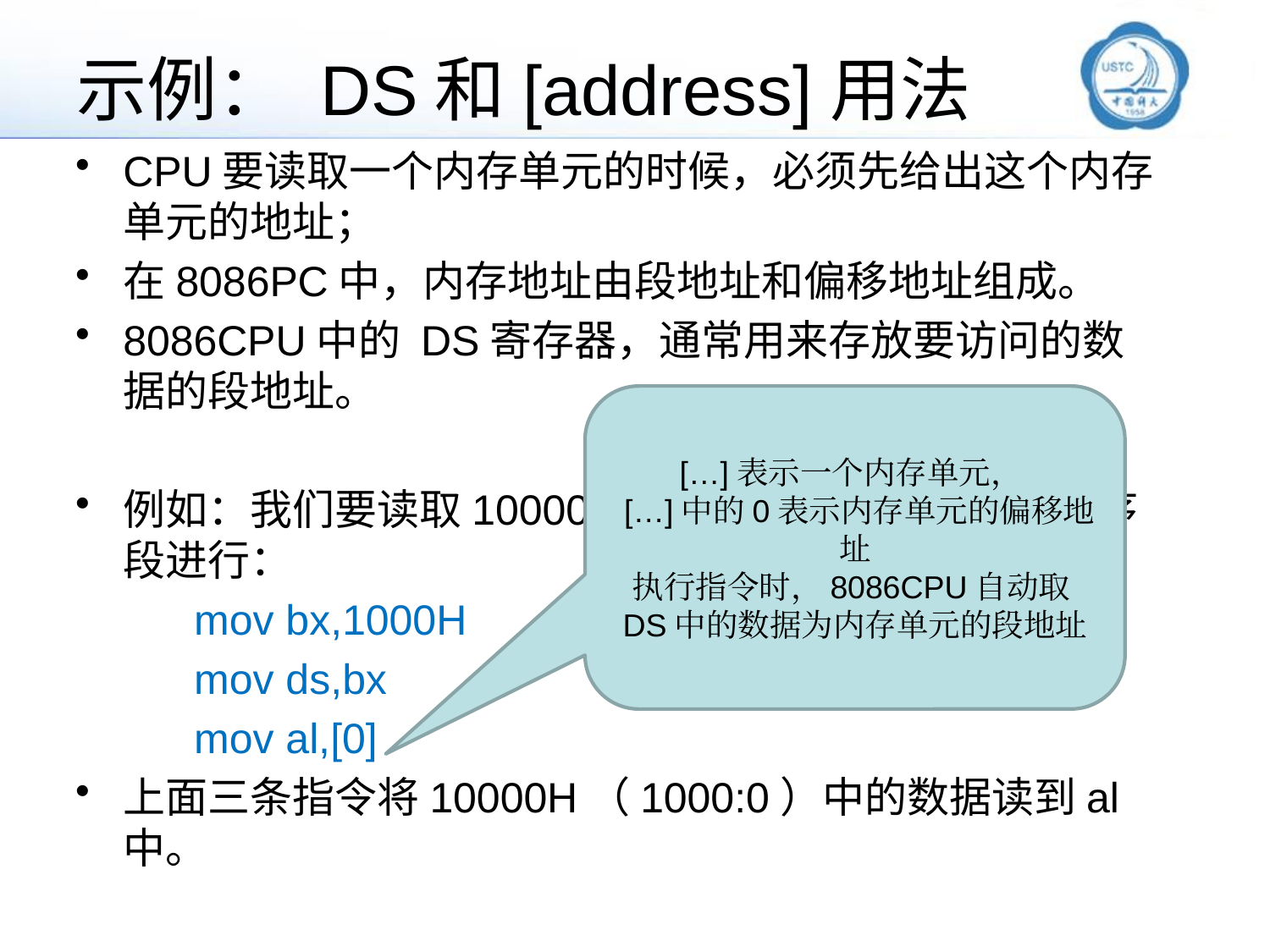

# 示例： DS和[address]用法
CPU要读取一个内存单元的时候，必须先给出这个内存单元的地址；
在8086PC中，内存地址由段地址和偏移地址组成。
8086CPU中的 DS寄存器，通常用来存放要访问的数据的段地址。

例如：我们要读取10000H单元的内容可以用如下程序段进行：
          mov bx,1000H
          mov ds,bx
          mov al,[0]
上面三条指令将10000H（1000:0）中的数据读到al中。

[…]表示一个内存单元，
 […]中的0表示内存单元的偏移地址
执行指令时，8086CPU自动取DS中的数据为内存单元的段地址